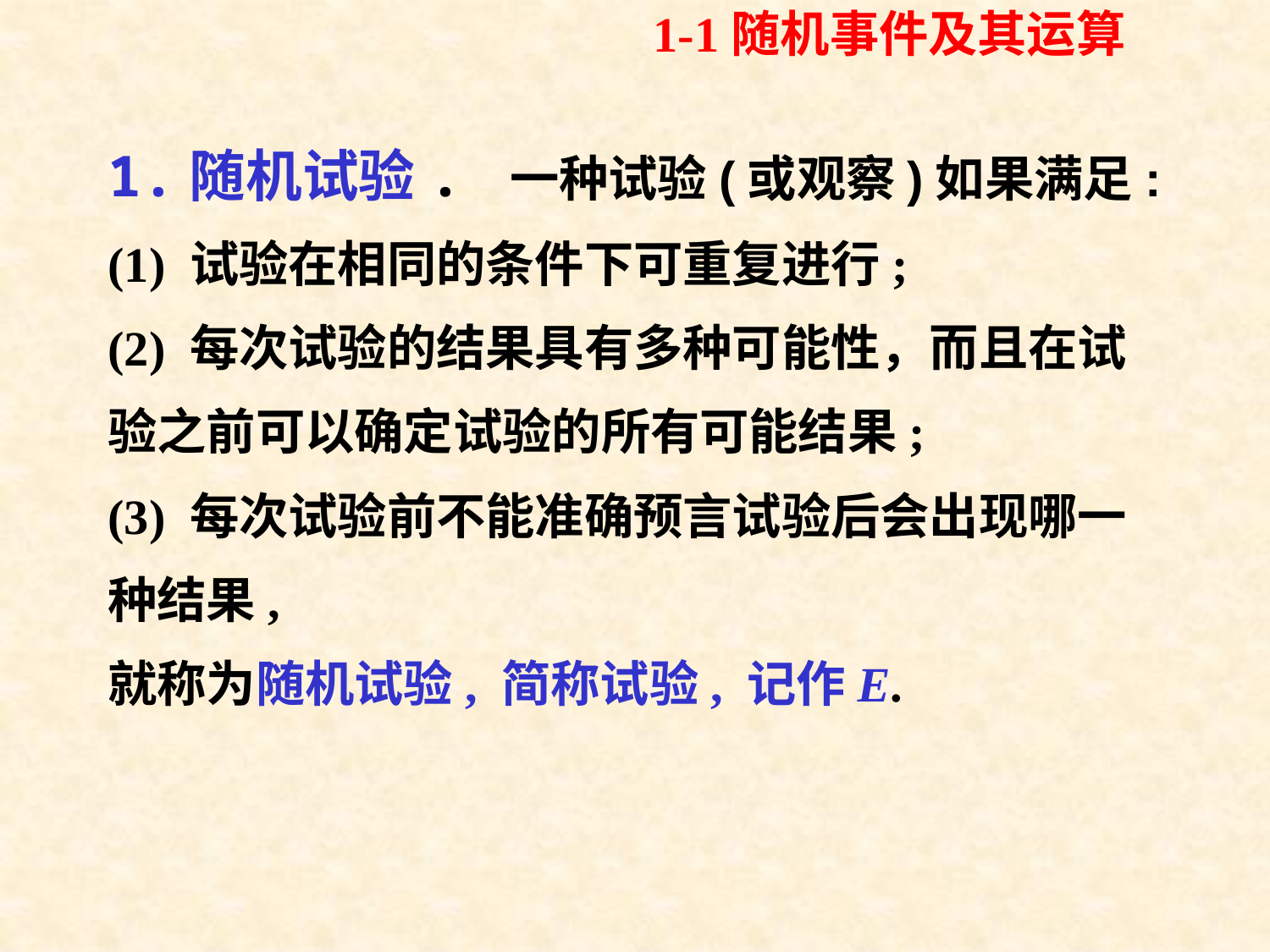

1-1随机事件及其运算
# 1.随机试验. 一种试验(或观察)如果满足:
(1) 试验在相同的条件下可重复进行;
(2) 每次试验的结果具有多种可能性，而且在试
验之前可以确定试验的所有可能结果;
(3) 每次试验前不能准确预言试验后会出现哪一
种结果,
就称为随机试验, 简称试验, 记作E.